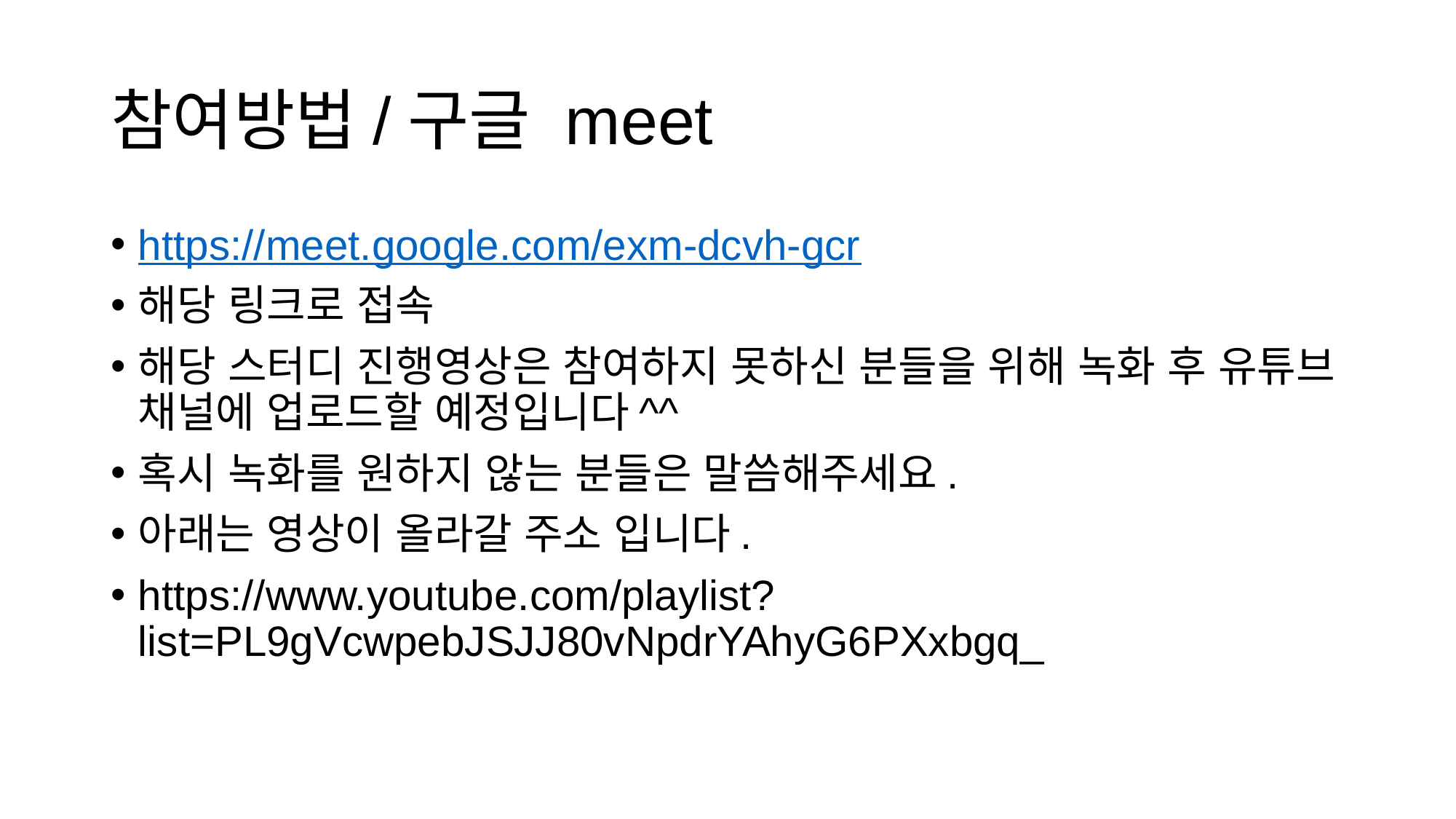

# 참여방법/구글 meet
https://meet.google.com/exm-dcvh-gcr
해당 링크로 접속
해당 스터디 진행영상은 참여하지 못하신 분들을 위해 녹화 후 유튜브 채널에 업로드할 예정입니다^^
혹시 녹화를 원하지 않는 분들은 말씀해주세요.
아래는 영상이 올라갈 주소 입니다.
https://www.youtube.com/playlist?list=PL9gVcwpebJSJJ80vNpdrYAhyG6PXxbgq_